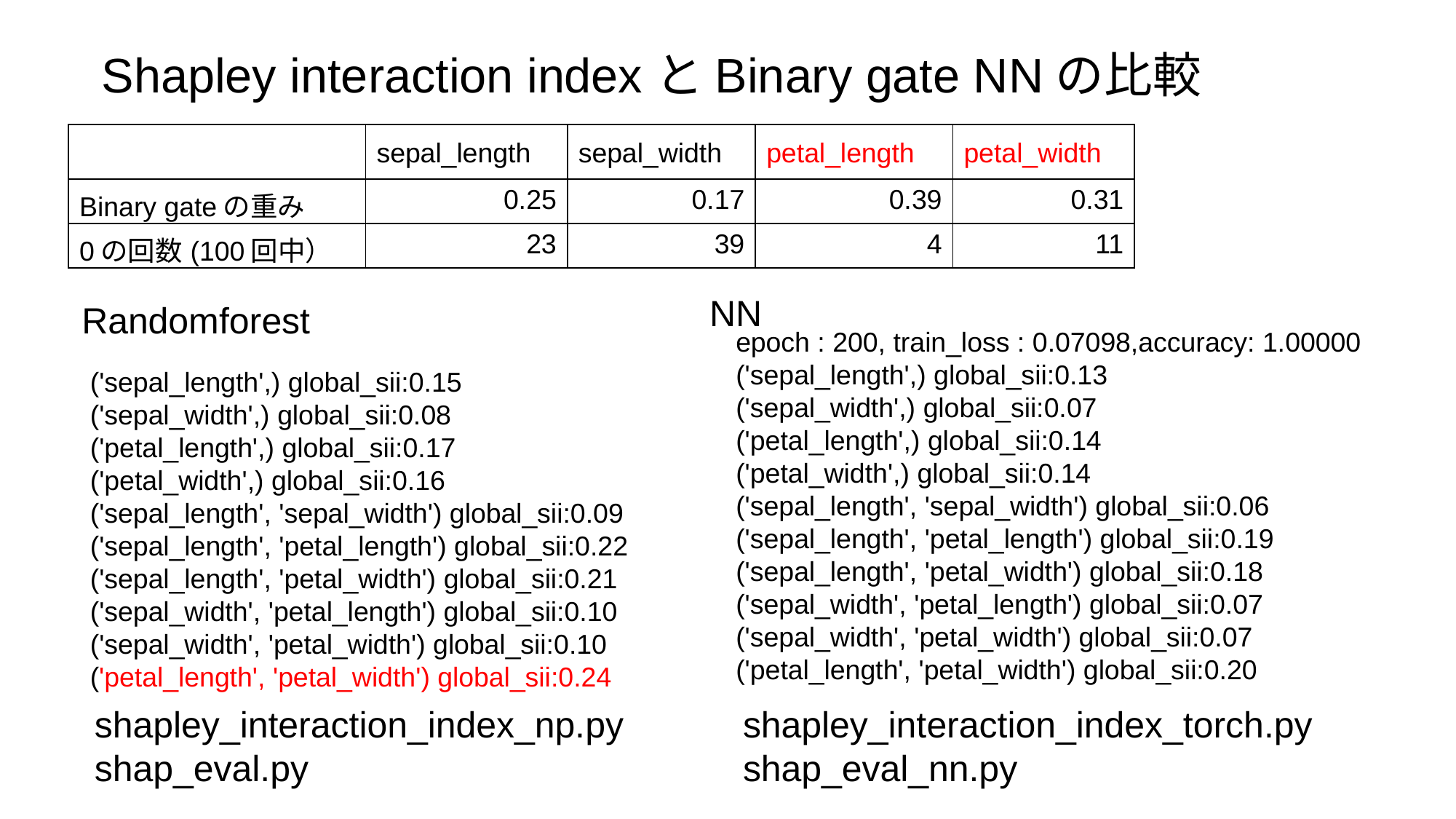

Shapley interaction indexとBinary gate NNの比較
|  | sepal\_length | sepal\_width | petal\_length | petal\_width |
| --- | --- | --- | --- | --- |
| Binary gateの重み | 0.25 | 0.17 | 0.39 | 0.31 |
| 0の回数(100回中） | 23 | 39 | 4 | 11 |
NN
Randomforest
epoch : 200, train_loss : 0.07098,accuracy: 1.00000
('sepal_length',) global_sii:0.13
('sepal_width',) global_sii:0.07
('petal_length',) global_sii:0.14
('petal_width',) global_sii:0.14
('sepal_length', 'sepal_width') global_sii:0.06
('sepal_length', 'petal_length') global_sii:0.19
('sepal_length', 'petal_width') global_sii:0.18
('sepal_width', 'petal_length') global_sii:0.07
('sepal_width', 'petal_width') global_sii:0.07
('petal_length', 'petal_width') global_sii:0.20
('sepal_length',) global_sii:0.15
('sepal_width',) global_sii:0.08
('petal_length',) global_sii:0.17
('petal_width',) global_sii:0.16
('sepal_length', 'sepal_width') global_sii:0.09
('sepal_length', 'petal_length') global_sii:0.22
('sepal_length', 'petal_width') global_sii:0.21
('sepal_width', 'petal_length') global_sii:0.10
('sepal_width', 'petal_width') global_sii:0.10
('petal_length', 'petal_width') global_sii:0.24
shapley_interaction_index_np.py
shap_eval.py
shapley_interaction_index_torch.py
shap_eval_nn.py